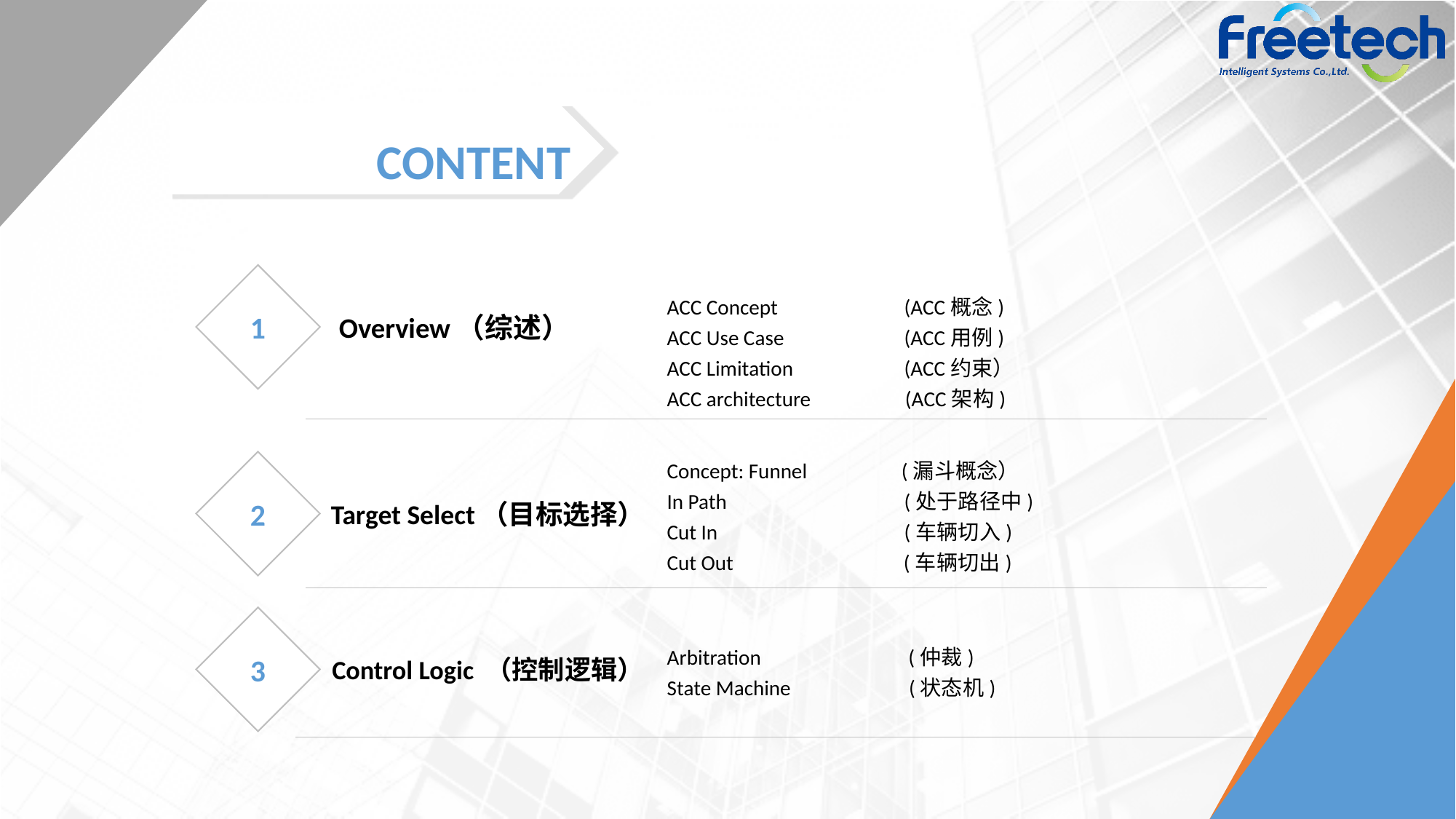

CONTENT
1
Overview（综述）
ACC Concept	    (ACC概念)
ACC Use Case	    (ACC用例)
ACC Limitation	    (ACC约束）
ACC architecture                    (ACC架构)
2
Target Select（目标选择）
Concept: Funnel                    (漏斗概念）
In Path	   	    (处于路径中)
Cut In		    (车辆切入)
Cut Out	                           (车辆切出)
3
Arbitration	                            (仲裁)
State Machine 	     (状态机)
Control Logic （控制逻辑）